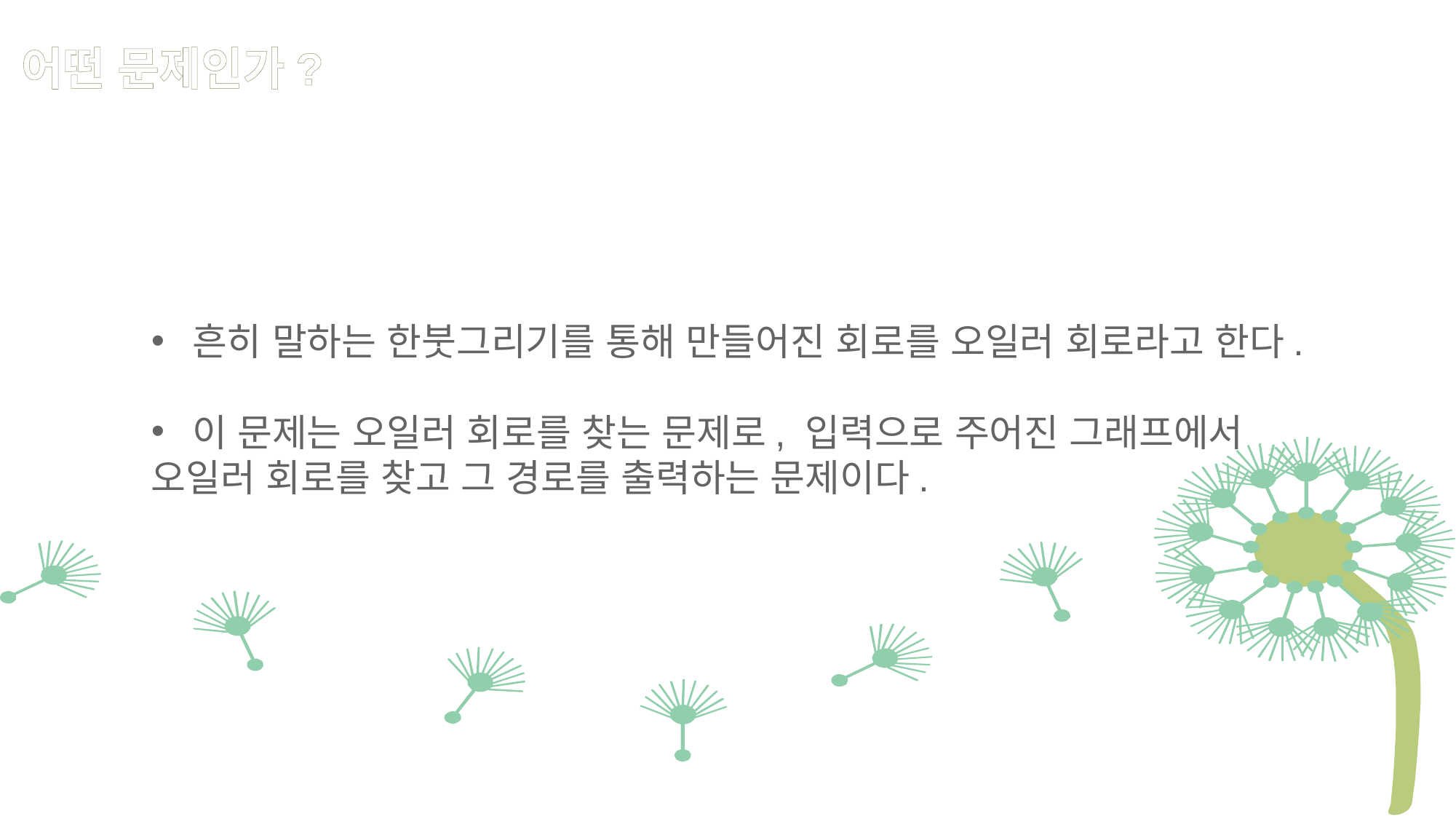

어떤 문제인가?
흔히 말하는 한붓그리기를 통해 만들어진 회로를 오일러 회로라고 한다.

이 문제는 오일러 회로를 찾는 문제로, 입력으로 주어진 그래프에서
오일러 회로를 찾고 그 경로를 출력하는 문제이다.